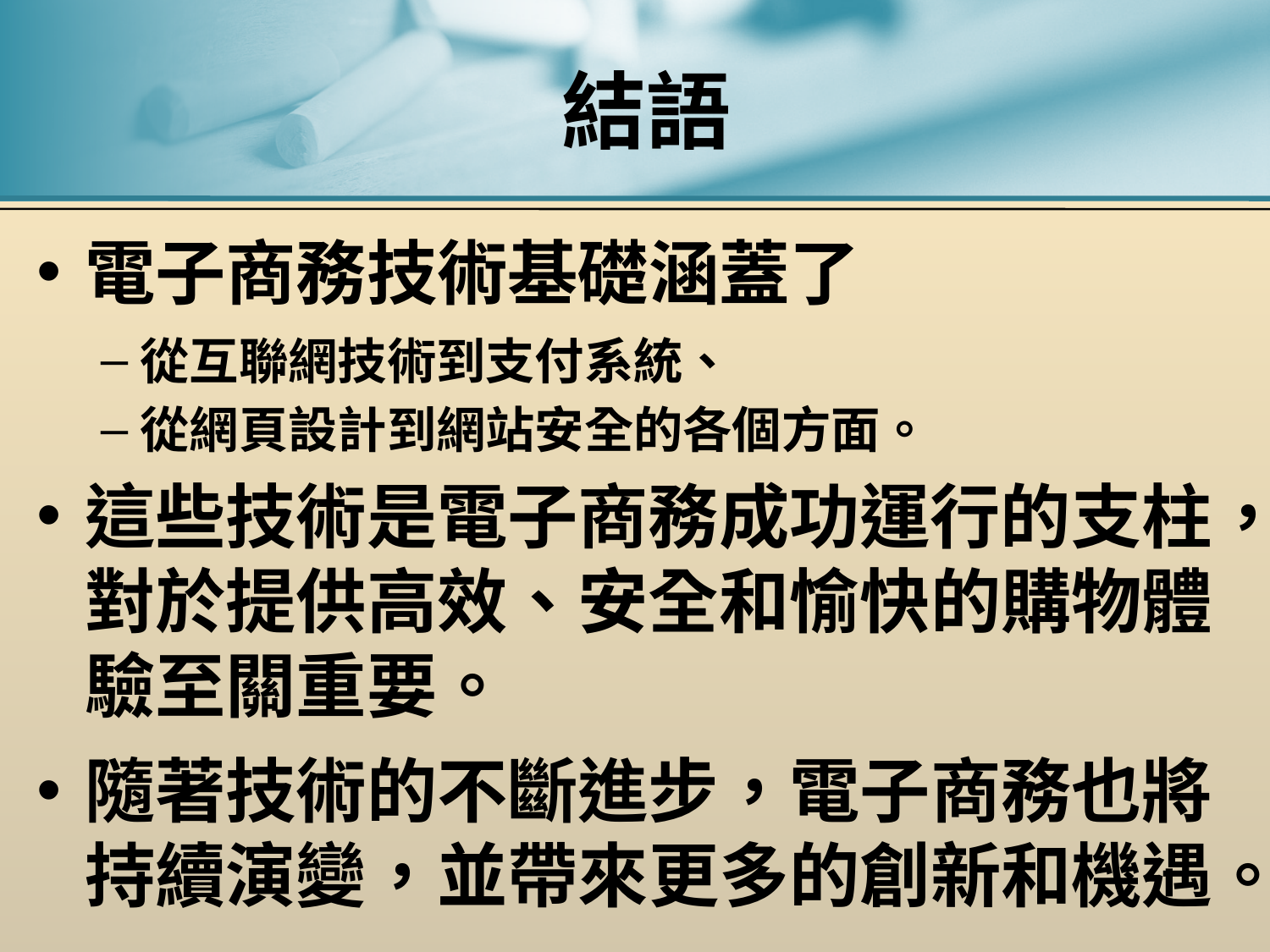

# 結語
電子商務技術基礎涵蓋了
從互聯網技術到支付系統、
從網頁設計到網站安全的各個方面。
這些技術是電子商務成功運行的支柱，對於提供高效、安全和愉快的購物體驗至關重要。
隨著技術的不斷進步，電子商務也將持續演變，並帶來更多的創新和機遇。